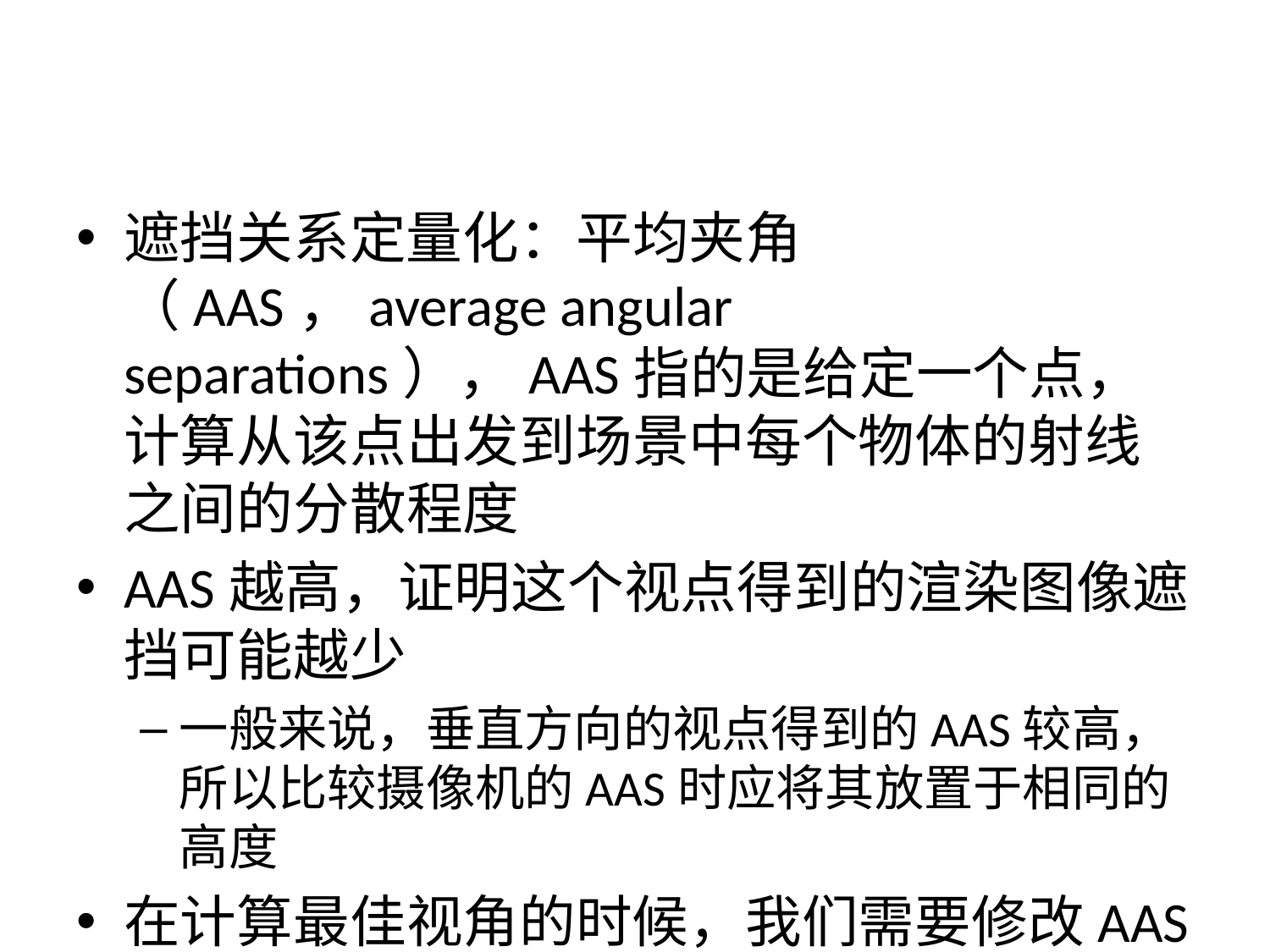

#
遮挡关系定量化：平均夹角（AAS，average angular separations），AAS指的是给定一个点，计算从该点出发到场景中每个物体的射线之间的分散程度
AAS越高，证明这个视点得到的渲染图像遮挡可能越少
一般来说，垂直方向的视点得到的AAS较高，所以比较摄像机的AAS时应将其放置于相同的高度
在计算最佳视角的时候，我们需要修改AAS值，以便水平方向视点也能得到较高的AAS值
引入和地面的夹角来修正AAS